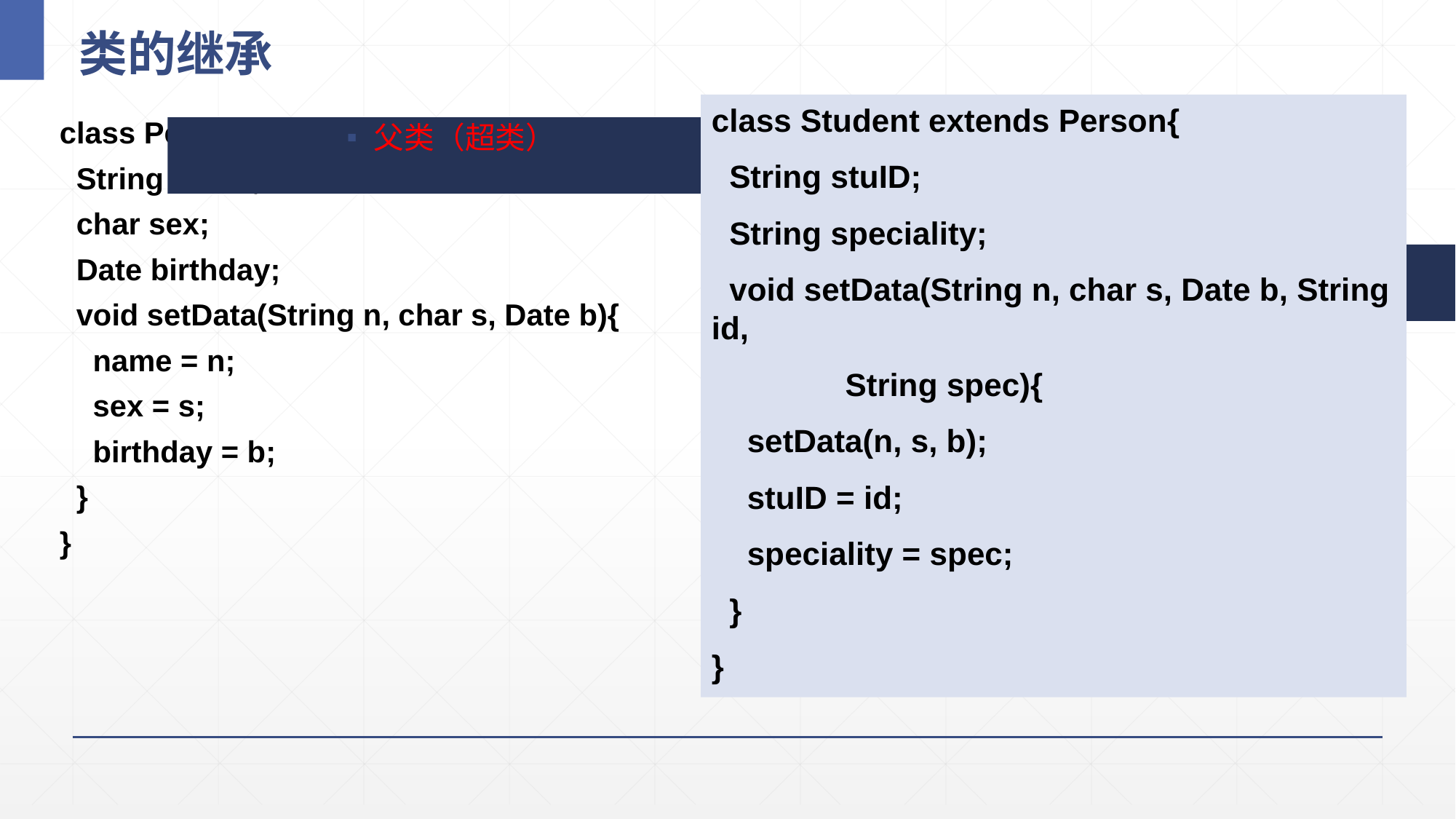

# 类的继承
class Student extends Person{
  String stuID;
  String speciality;
  void setData(String n, char s, Date b, String id,
               String spec){
    setData(n, s, b);
    stuID = id;
    speciality = spec;
  }
}

class Person {
  String name;
  char sex;
  Date birthday;
  void setData(String n, char s, Date b){
    name = n;
    sex = s;
    birthday = b;
  }
}

父类（超类）
子类